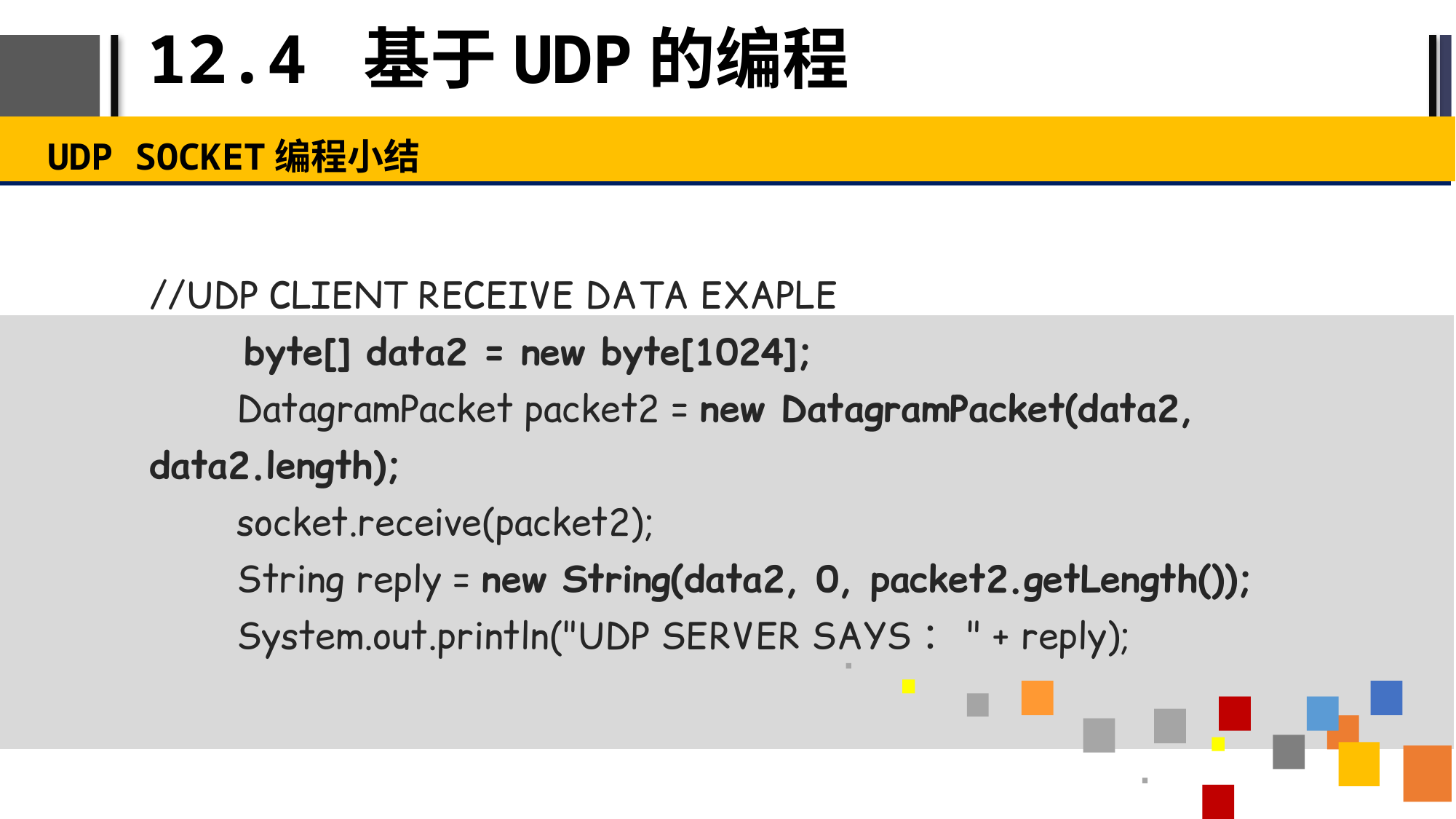

# 12.4 基于UDP的编程

UDP SOCKET编程小结

//UDP CLIENT RECEIVE DATA EXAPLE
      byte[] data2 = new byte[1024];
        DatagramPacket packet2 = new DatagramPacket(data2, data2.length);
        socket.receive(packet2);
        String reply = new String(data2, 0, packet2.getLength());
        System.out.println("UDP SERVER SAYS：" + reply);